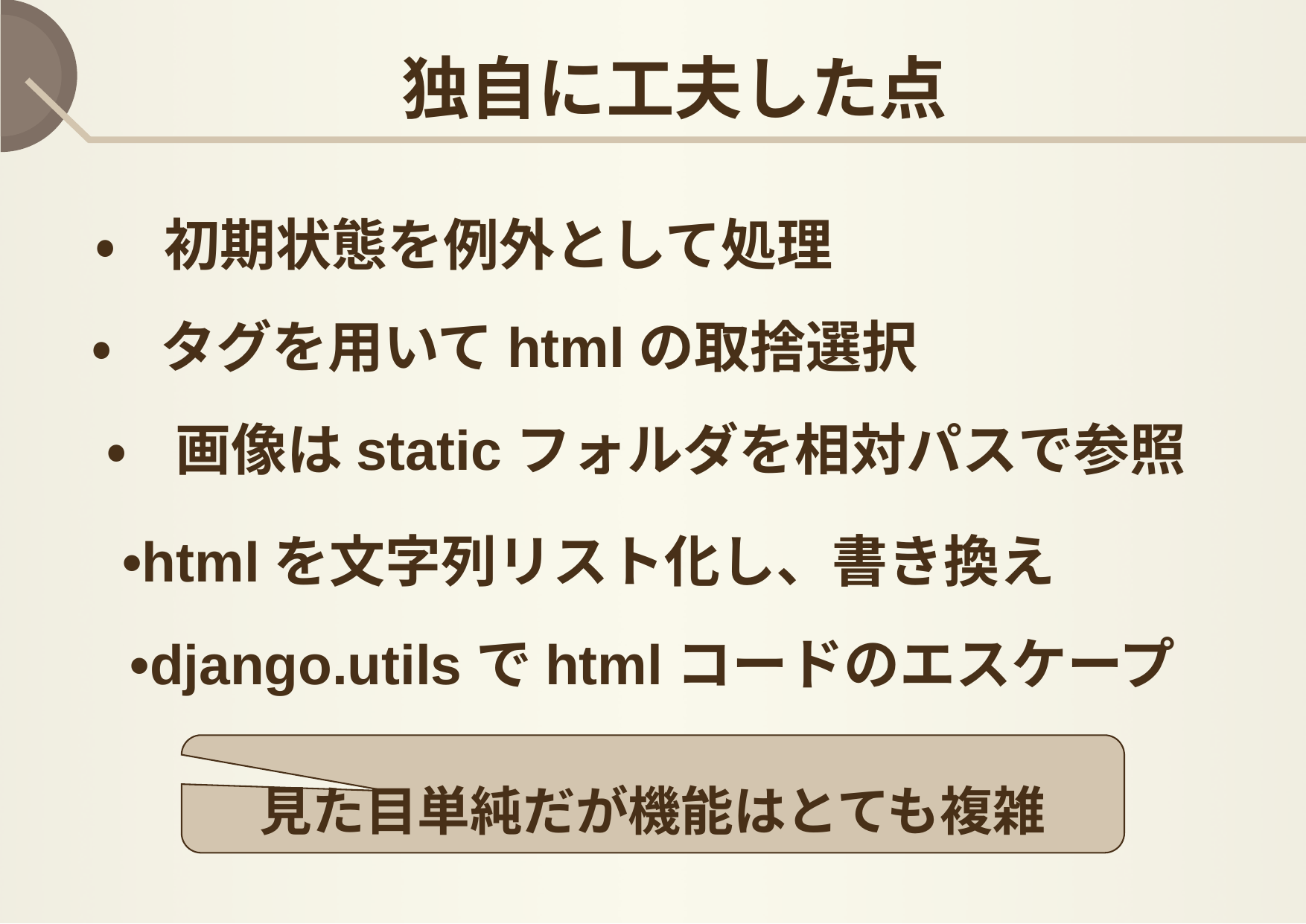

# 独自に工夫した点
•初期状態を例外として処理
•タグを用いてhtmlの取捨選択
•画像はstaticフォルダを相対パスで参照
•htmlを文字列リスト化し、書き換え
•django.utilsでhtmlコードのエスケープ
見た目単純だが機能はとても複雑